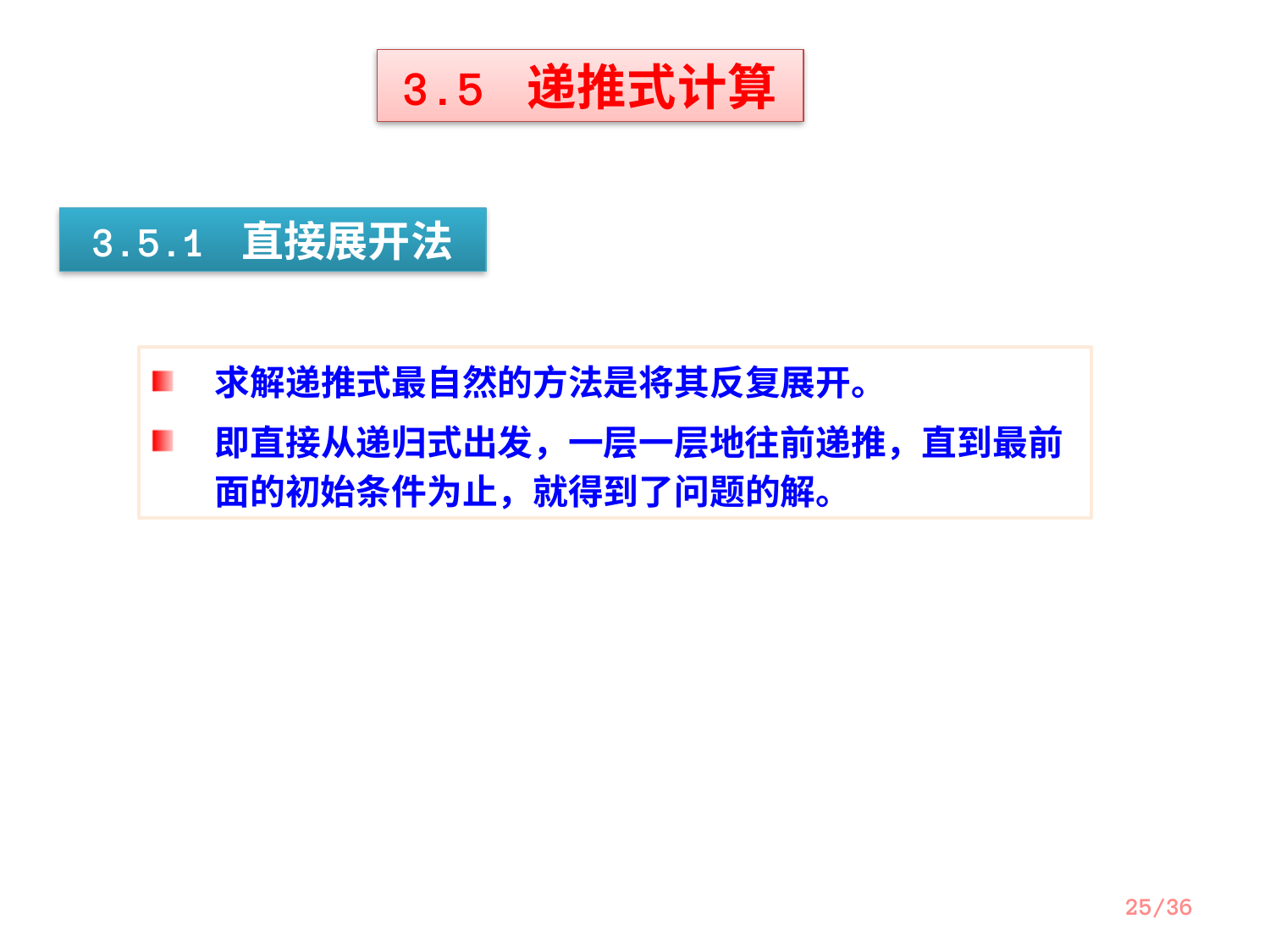

3.5 递推式计算
3.5.1 直接展开法
求解递推式最自然的方法是将其反复展开。
即直接从递归式出发，一层一层地往前递推，直到最前面的初始条件为止，就得到了问题的解。
25/36